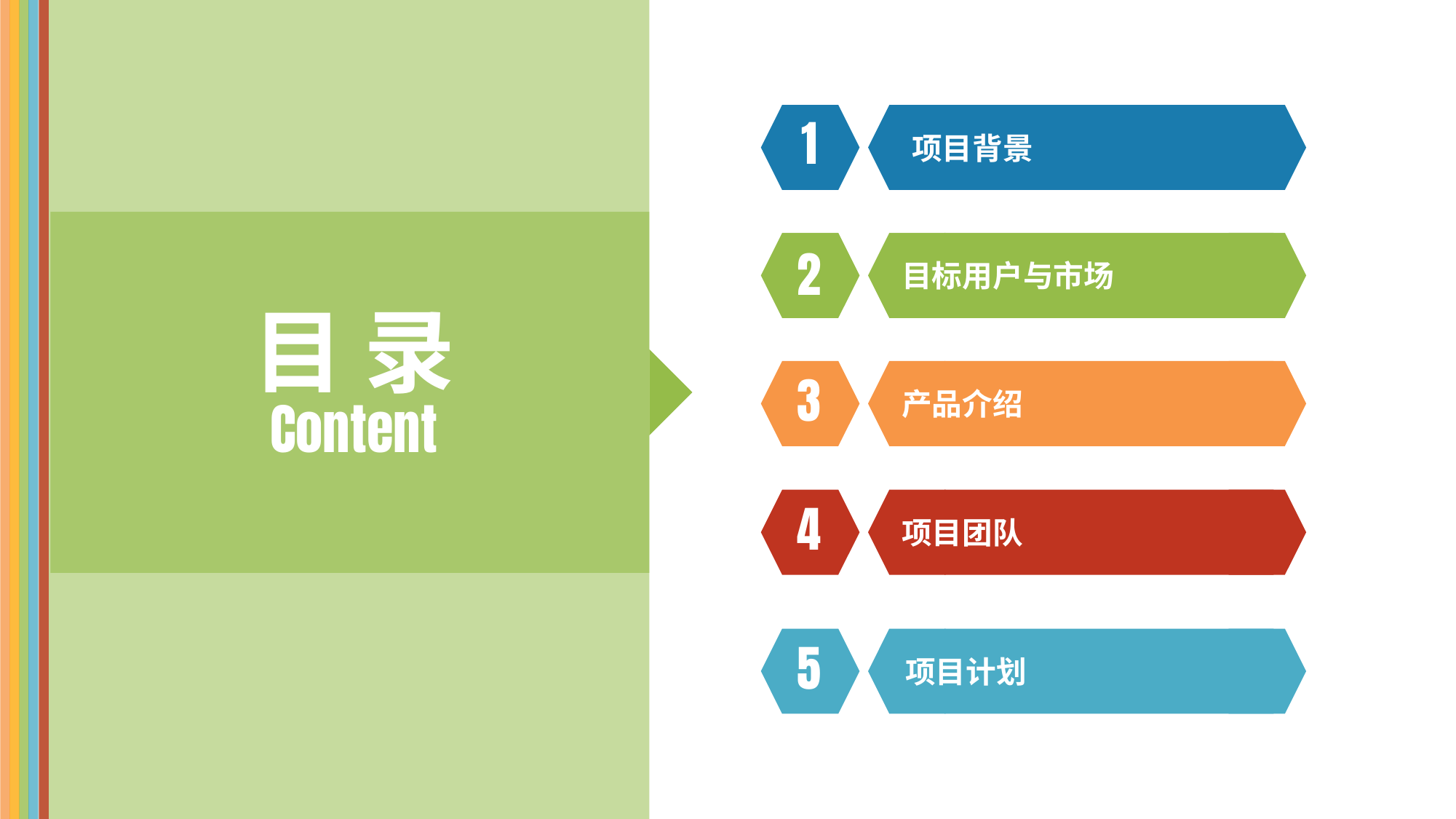

1
项目背景

2
目标用户与市场
目 录

3

产品介绍
Content

4
项目团队

5
项目计划